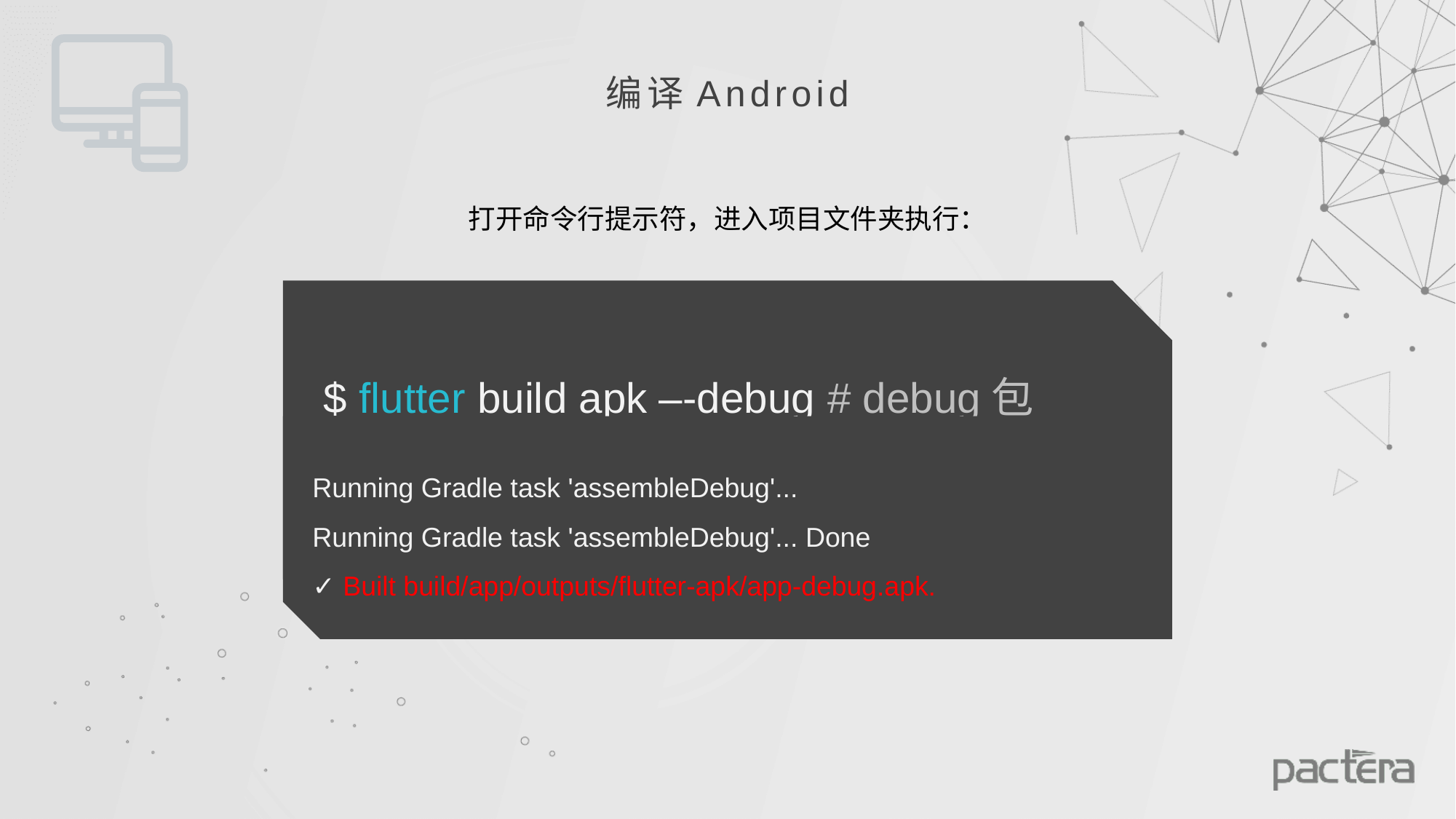

# 编译Android
打开命令行提示符，进入项目文件夹执行：
$ flutter build apk –-debug # debug包
$ flutter build apk –-profile # profile包
$ flutter build apk –-release # release包
Running Gradle task 'assembleDebug'...
Running Gradle task 'assembleDebug'... Done
✓ Built build/app/outputs/flutter-apk/app-debug.apk.